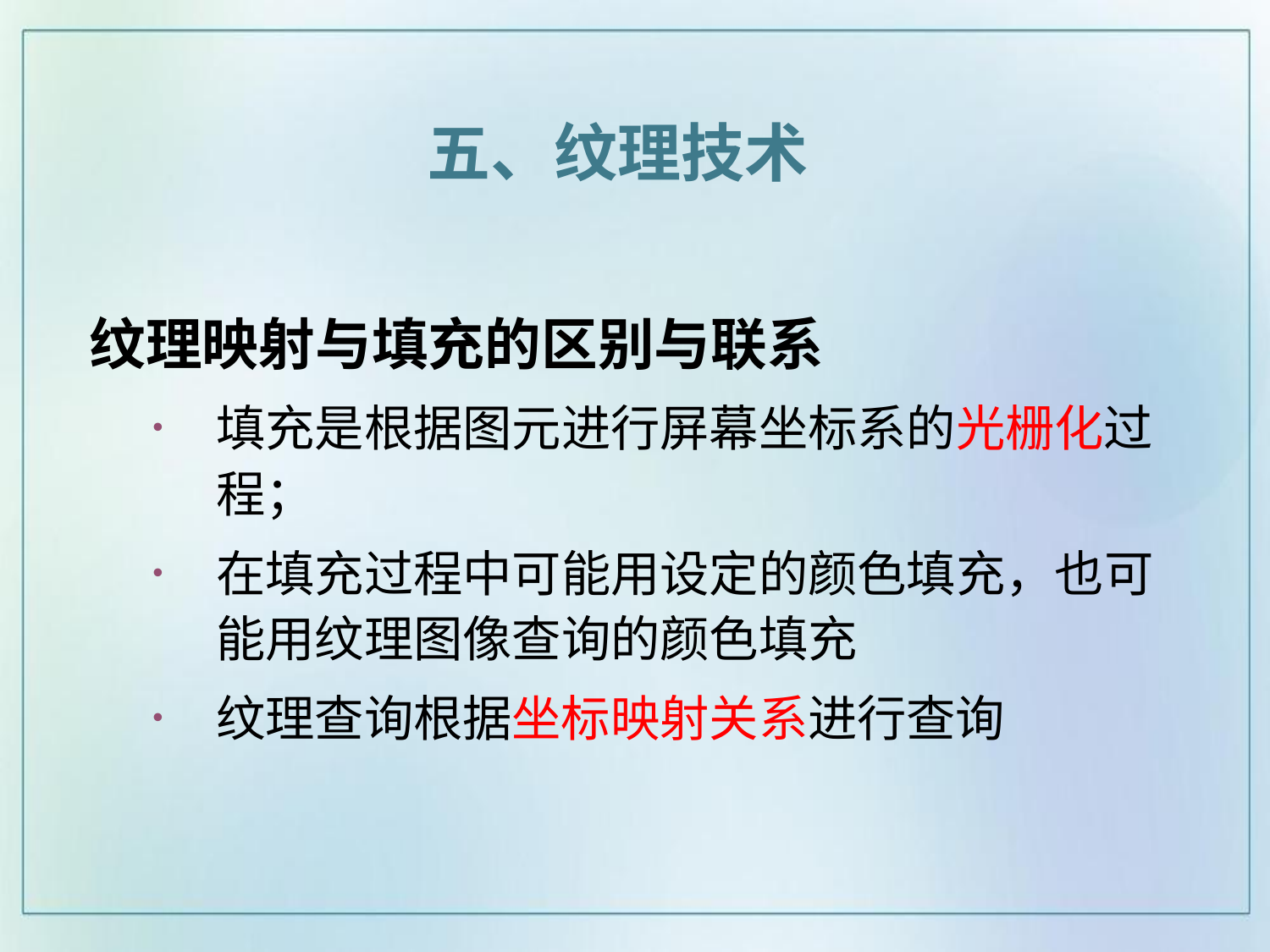

五、纹理技术
纹理映射与填充的区别与联系
填充是根据图元进行屏幕坐标系的光栅化过程；
在填充过程中可能用设定的颜色填充，也可能用纹理图像查询的颜色填充
纹理查询根据坐标映射关系进行查询